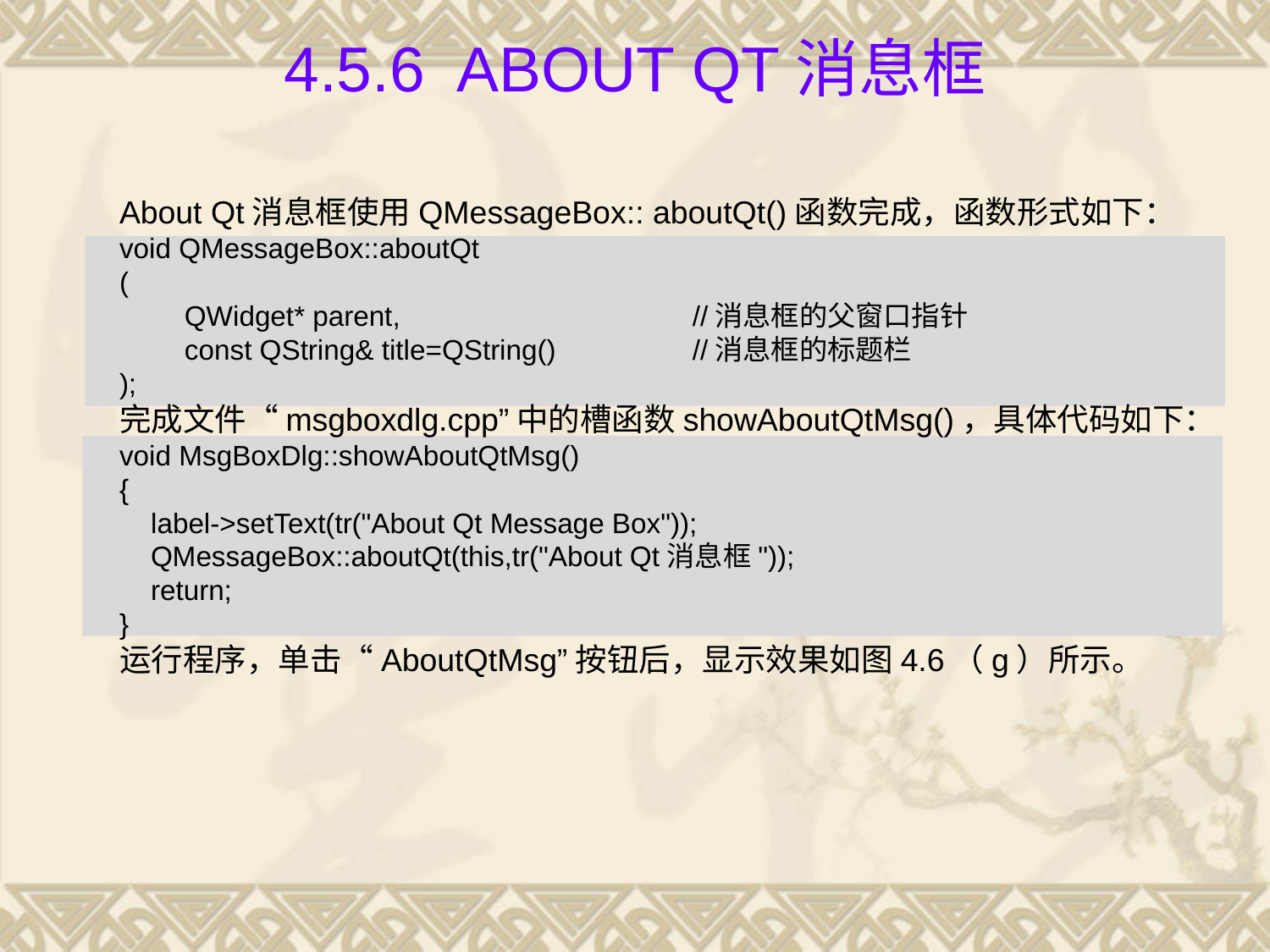

# 4.5.6  About Qt消息框
About Qt消息框使用QMessageBox:: aboutQt()函数完成，函数形式如下：
void QMessageBox::aboutQt
(
	QWidget* parent,                 		//消息框的父窗口指针
	const QString& title=QString()      	//消息框的标题栏
);
完成文件“msgboxdlg.cpp”中的槽函数showAboutQtMsg()，具体代码如下：
void MsgBoxDlg::showAboutQtMsg()
{
    label->setText(tr("About Qt Message Box"));
    QMessageBox::aboutQt(this,tr("About Qt消息框"));
    return;
}
运行程序，单击“AboutQtMsg”按钮后，显示效果如图4.6（g）所示。